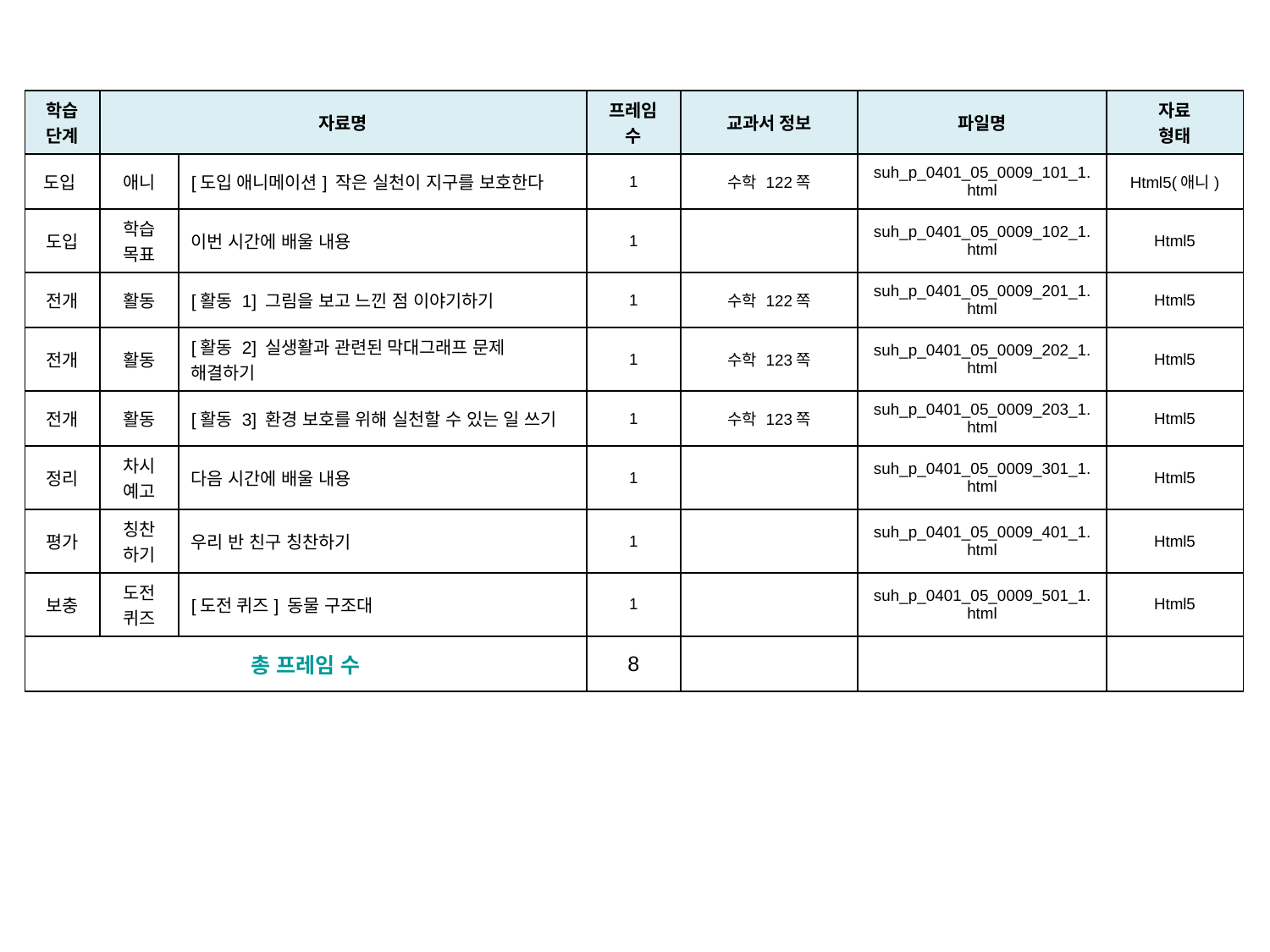

| 학습 단계 | 자료명 |  | 프레임 수 | 교과서 정보 | 파일명 | 자료 형태 |
| --- | --- | --- | --- | --- | --- | --- |
| 도입 | 애니 | [도입 애니메이션] 작은 실천이 지구를 보호한다 | 1 | 수학 122쪽 | suh\_p\_0401\_05\_0009\_101\_1.html | Html5(애니) |
| 도입 | 학습 목표 | 이번 시간에 배울 내용 | 1 |  | suh\_p\_0401\_05\_0009\_102\_1.html | Html5 |
| 전개 | 활동 | [활동 1] 그림을 보고 느낀 점 이야기하기 | 1 | 수학 122쪽 | suh\_p\_0401\_05\_0009\_201\_1.html | Html5 |
| 전개 | 활동 | [활동 2] 실생활과 관련된 막대그래프 문제 해결하기 | 1 | 수학 123쪽 | suh\_p\_0401\_05\_0009\_202\_1.html | Html5 |
| 전개 | 활동 | [활동 3] 환경 보호를 위해 실천할 수 있는 일 쓰기 | 1 | 수학 123쪽 | suh\_p\_0401\_05\_0009\_203\_1.html | Html5 |
| 정리 | 차시 예고 | 다음 시간에 배울 내용 | 1 |  | suh\_p\_0401\_05\_0009\_301\_1.html | Html5 |
| 평가 | 칭찬 하기 | 우리 반 친구 칭찬하기 | 1 |  | suh\_p\_0401\_05\_0009\_401\_1.html | Html5 |
| 보충 | 도전 퀴즈 | [도전 퀴즈] 동물 구조대 | 1 |  | suh\_p\_0401\_05\_0009\_501\_1.html | Html5 |
| 총 프레임 수 |  |  | 8 |  |  |  |